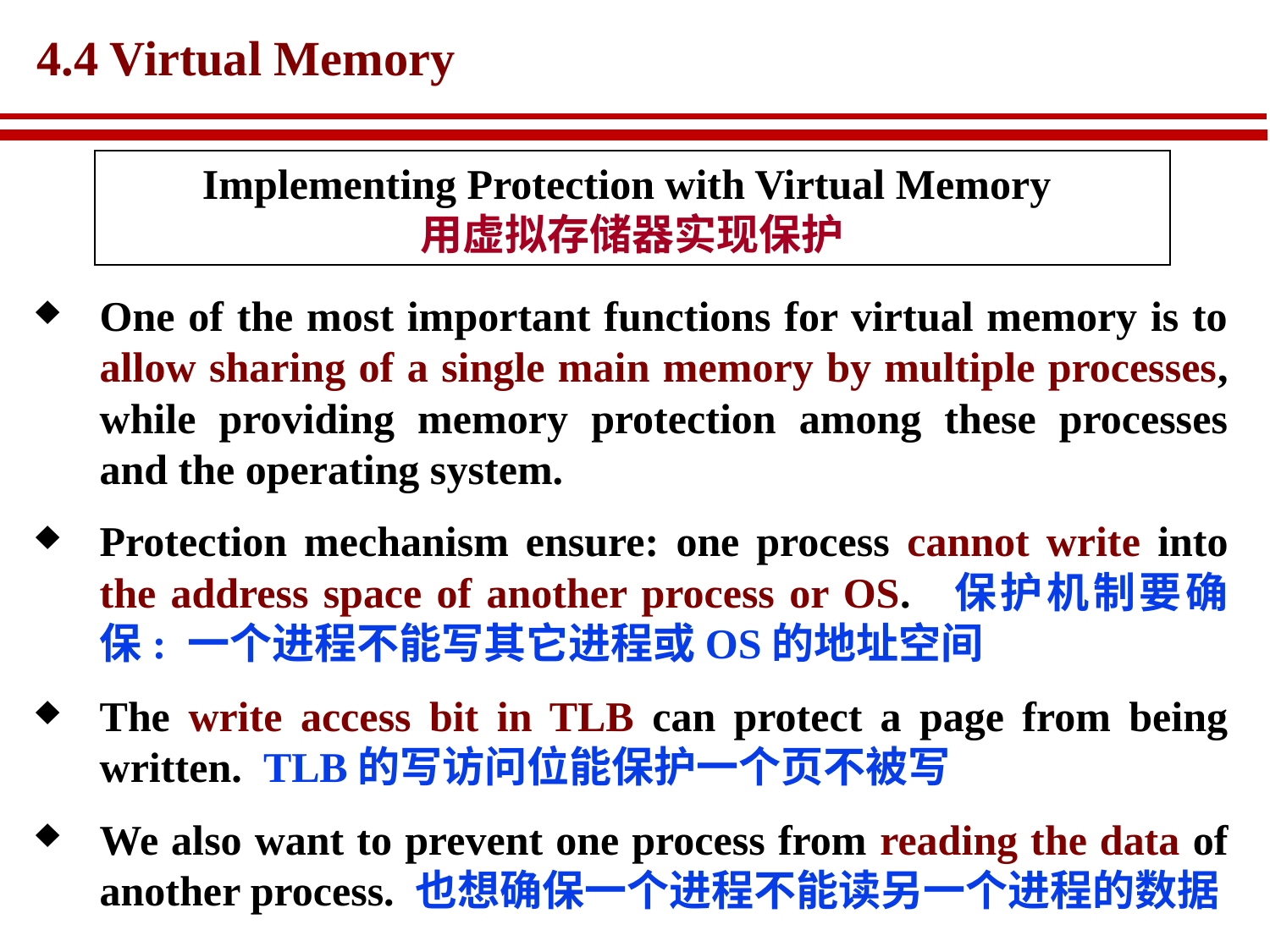

# 4.4 Virtual Memory
Implementing Protection with Virtual Memory
用虚拟存储器实现保护
One of the most important functions for virtual memory is to allow sharing of a single main memory by multiple processes, while providing memory protection among these processes and the operating system.
Protection mechanism ensure: one process cannot write into the address space of another process or OS.  保护机制要确保: 一个进程不能写其它进程或OS的地址空间
The write access bit in TLB can protect a page from being written.  TLB的写访问位能保护一个页不被写
We also want to prevent one process from reading the data of another process. 也想确保一个进程不能读另一个进程的数据